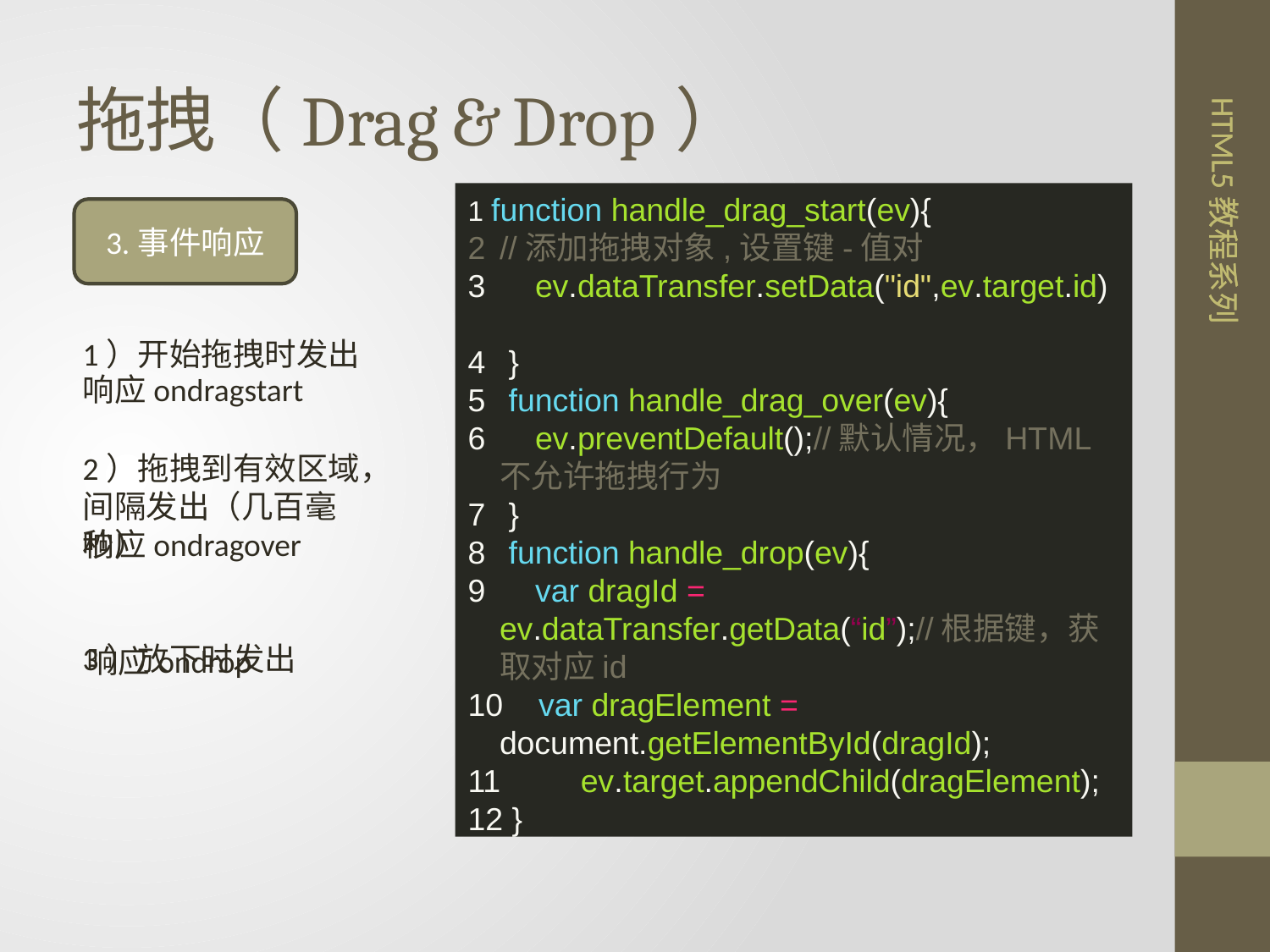

# 拖拽（Drag & Drop）
3.事件响应
1 function handle_drag_start(ev){
//添加拖拽对象,设置键-值对
    ev.dataTransfer.setData("id",ev.target.id)
 }
 function handle_drag_over(ev){
    ev.preventDefault();//默认情况，HTML不允许拖拽行为
 }
 function handle_drop(ev){
    var dragId = ev.dataTransfer.getData(“id”);//根据键，获取对应id
    var dragElement = document.getElementById(dragId);
         ev.target.appendChild(dragElement);
 }
1）开始拖拽时发出

2）拖拽到有效区域，间隔发出（几百毫秒）

3）放下时发出

响应ondragstart
响应ondragover
响应ondrop